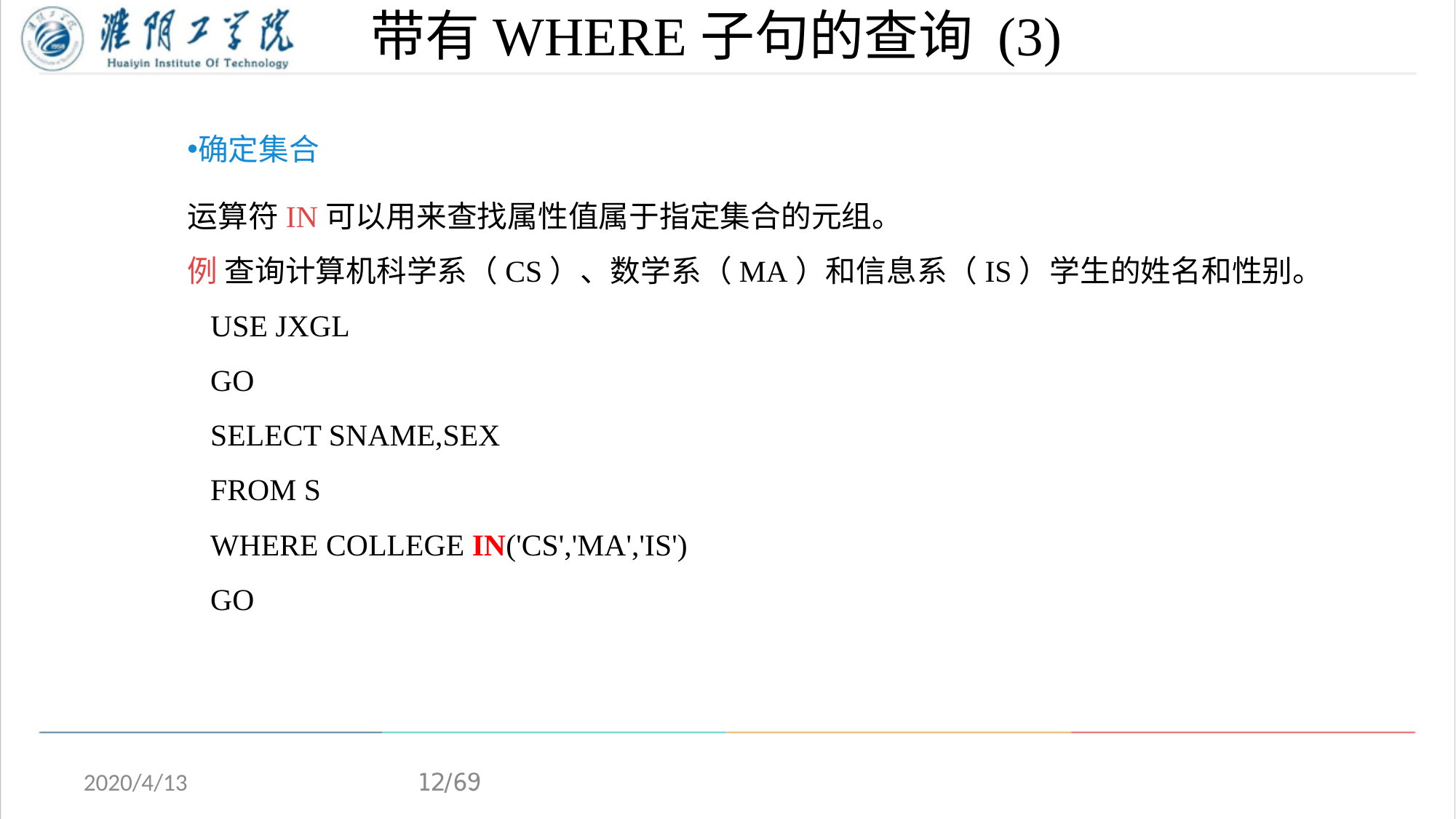

# 带有WHERE子句的查询 (3)
确定集合
运算符IN可以用来查找属性值属于指定集合的元组。
例 查询计算机科学系（CS）、数学系（MA）和信息系（IS）学生的姓名和性别。
   USE JXGL
   GO
   SELECT SNAME,SEX
   FROM S
   WHERE COLLEGE IN('CS','MA','IS')
   GO
12/69
2020/4/13